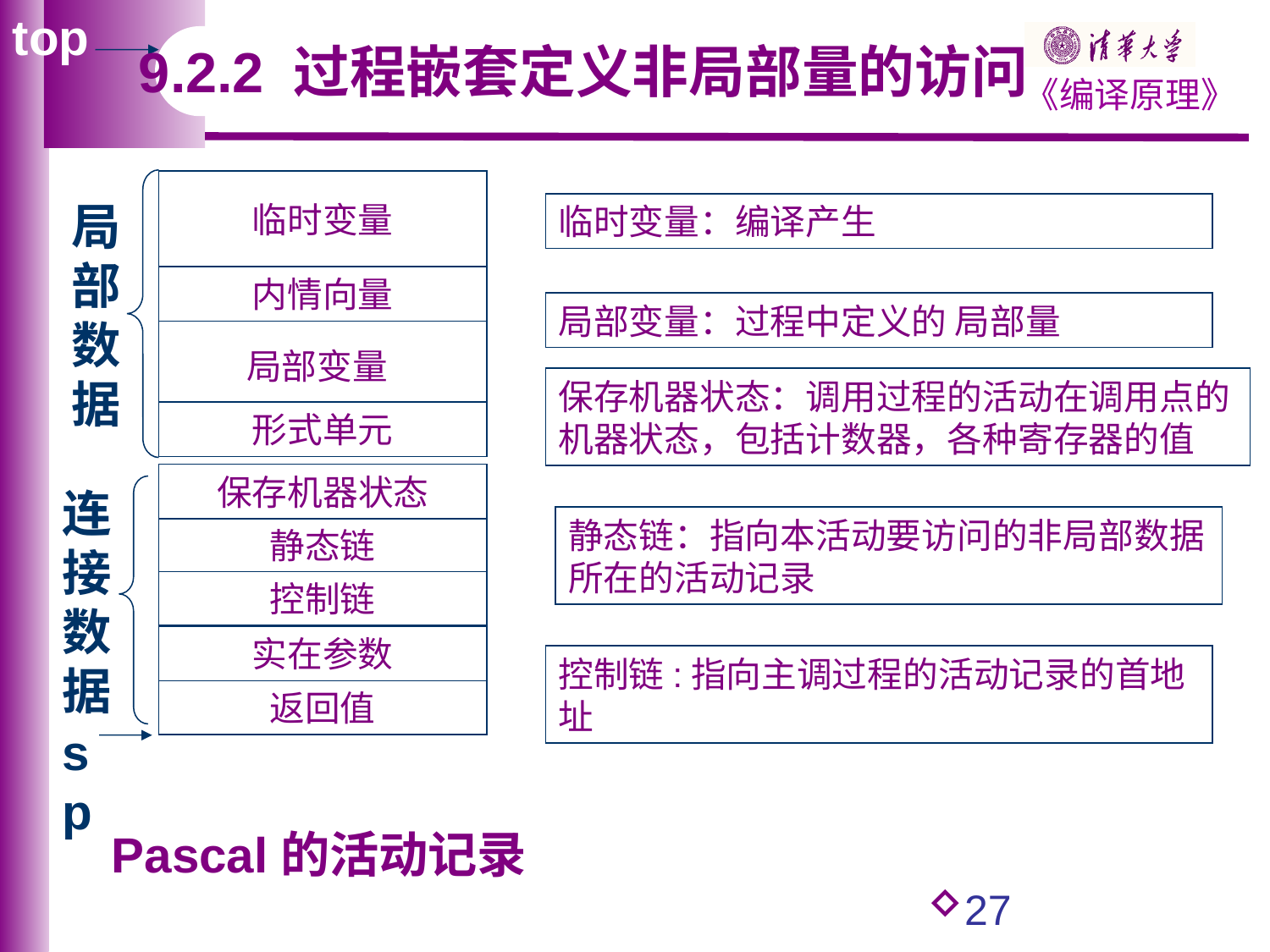

top
9.2.2 过程嵌套定义非局部量的访问

临时变量
局部数据
临时变量：编译产生
内情向量
局部变量：过程中定义的 局部量
局部变量
保存机器状态：调用过程的活动在调用点的机器状态，包括计数器，各种寄存器的值
形式单元
保存机器状态
连接数据

静态链：指向本活动要访问的非局部数据所在的活动记录
静态链
控制链
实在参数
控制链:指向主调过程的活动记录的首地址
返回值
sp

Pascal的活动记录
27